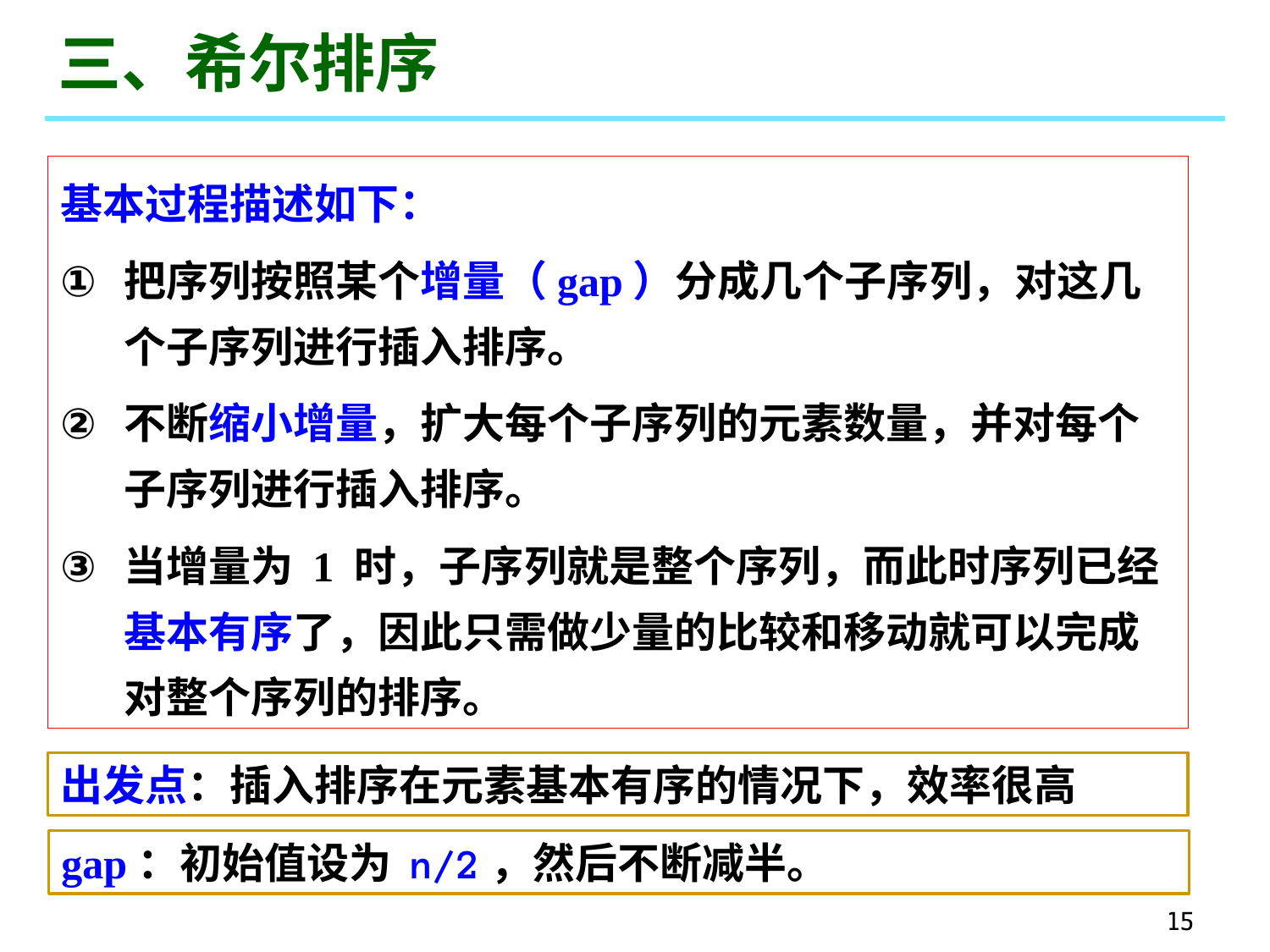

# 三、希尔排序
基本过程描述如下：
把序列按照某个增量（gap）分成几个子序列，对这几个子序列进行插入排序。
不断缩小增量，扩大每个子序列的元素数量，并对每个子序列进行插入排序。
当增量为 1 时，子序列就是整个序列，而此时序列已经基本有序了，因此只需做少量的比较和移动就可以完成对整个序列的排序。
出发点：插入排序在元素基本有序的情况下，效率很高
gap：初始值设为 n/2，然后不断减半。
15